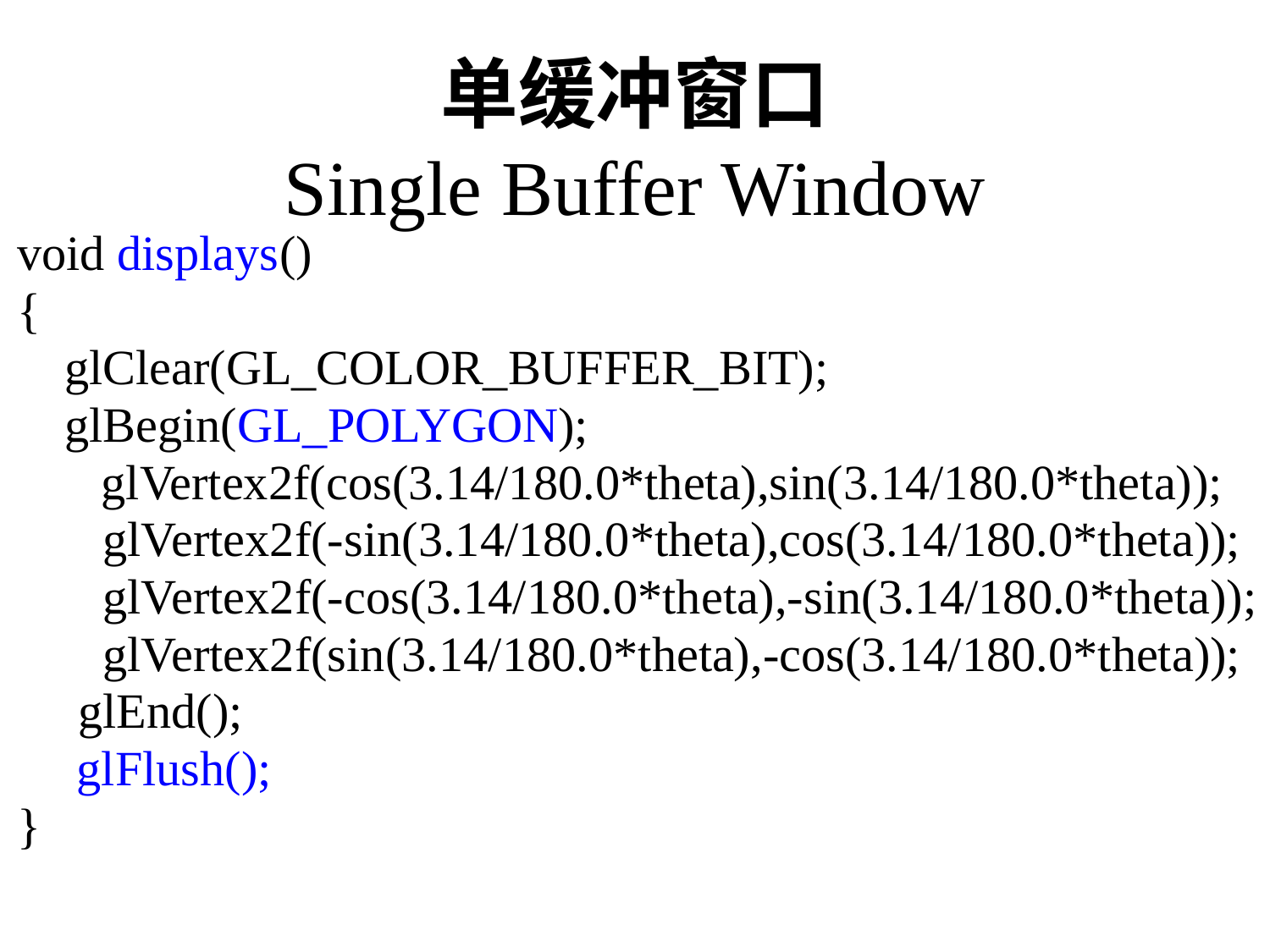

# 单缓冲窗口 Single Buffer Window
void displays()
{
	glClear(GL_COLOR_BUFFER_BIT);
	glBegin(GL_POLYGON);
	   glVertex2f(cos(3.14/180.0*theta),sin(3.14/180.0*theta));
       glVertex2f(-sin(3.14/180.0*theta),cos(3.14/180.0*theta));
       glVertex2f(-cos(3.14/180.0*theta),-sin(3.14/180.0*theta));
       glVertex2f(sin(3.14/180.0*theta),-cos(3.14/180.0*theta));
     glEnd();
	 glFlush();
}